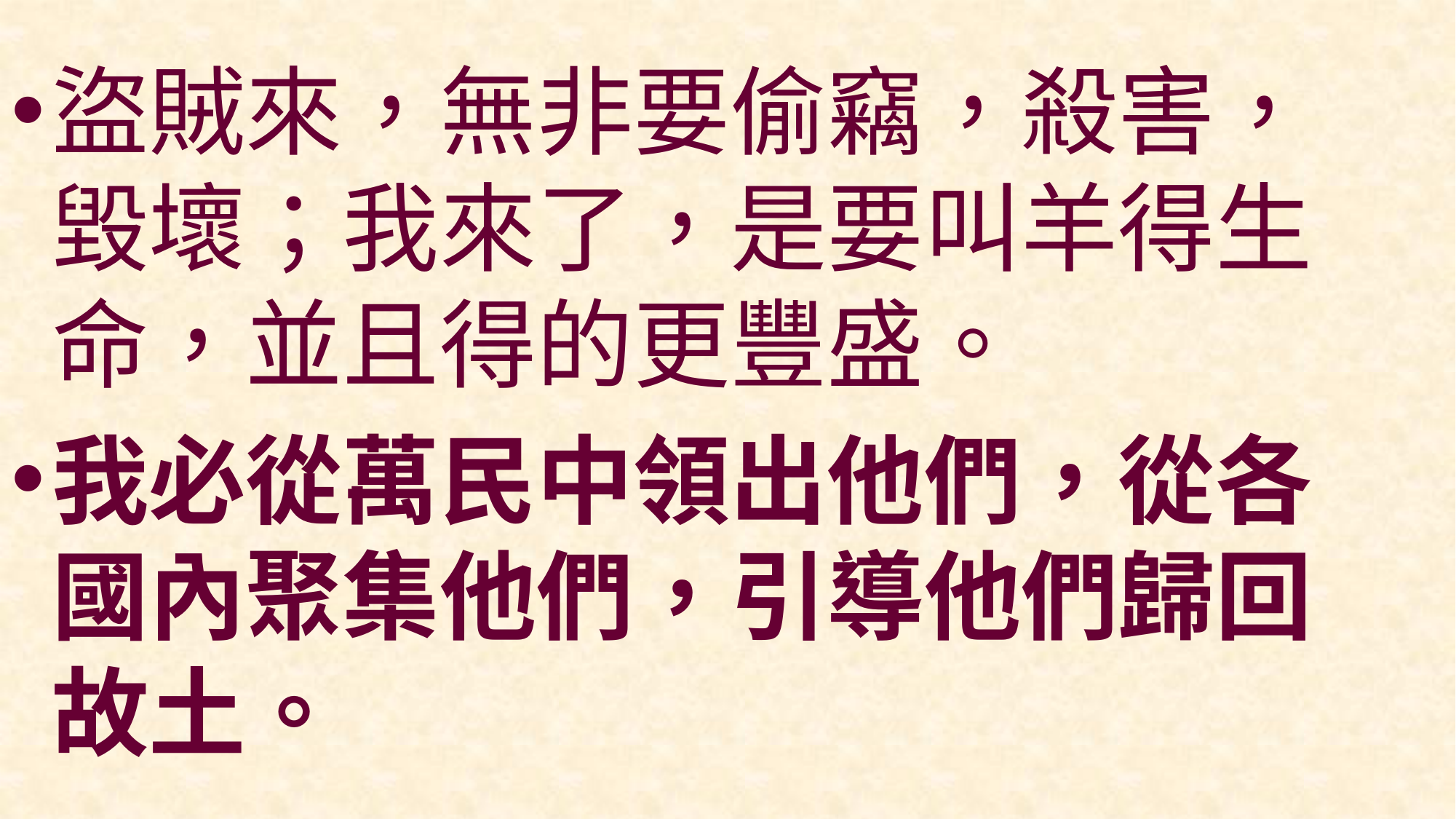

盜賊來，無非要偷竊，殺害，毀壞；我來了，是要叫羊得生命，並且得的更豐盛。
我必從萬民中領出他們，從各國內聚集他們，引導他們歸回故土。